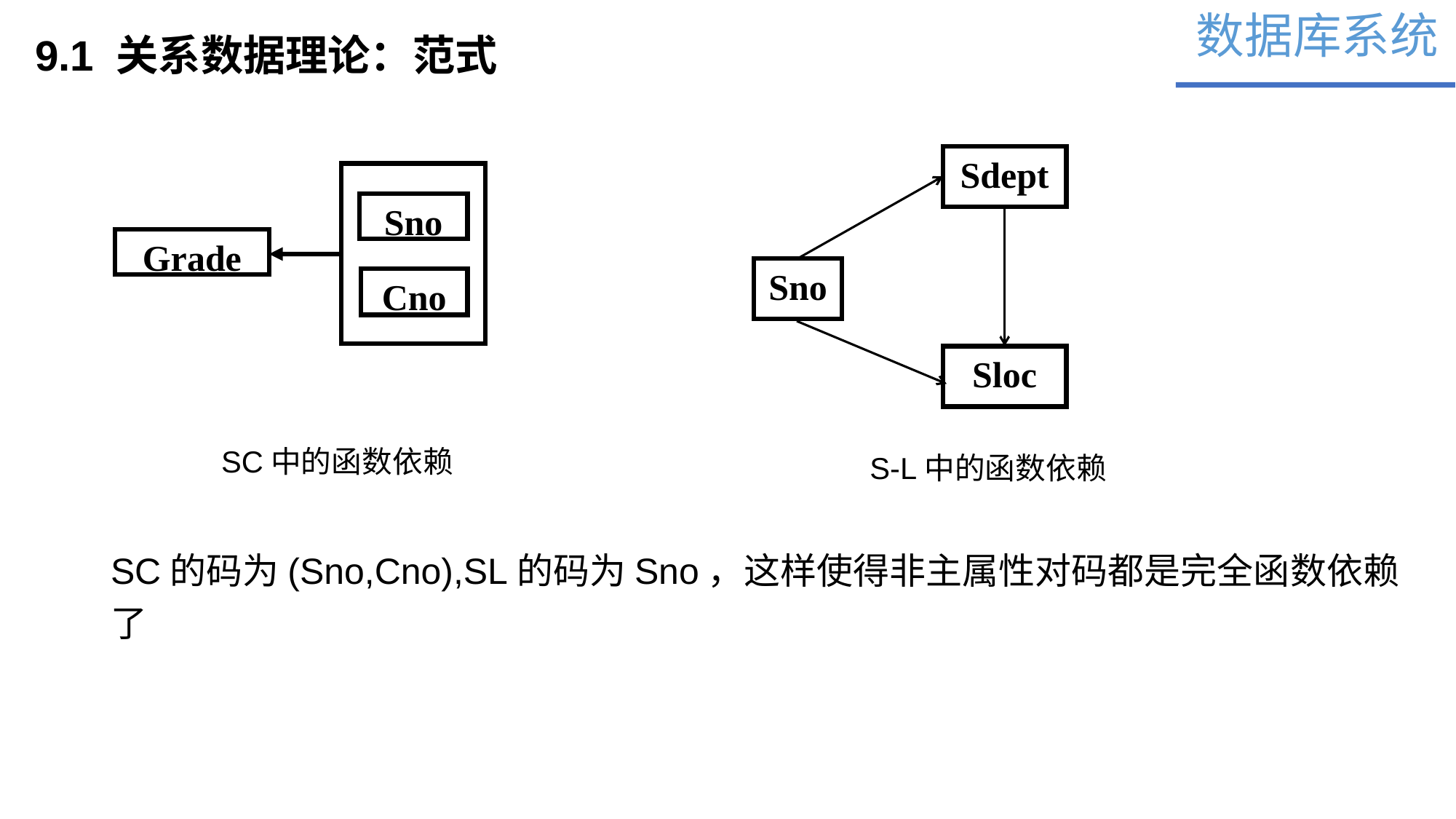

数据库系统
9.1 关系数据理论：范式

Sdept

Sno
Grade

Cno
Sno
Sloc
 SC中的函数依赖
 S-L中的函数依赖
SC的码为(Sno,Cno),SL的码为Sno，这样使得非主属性对码都是完全函数依赖了